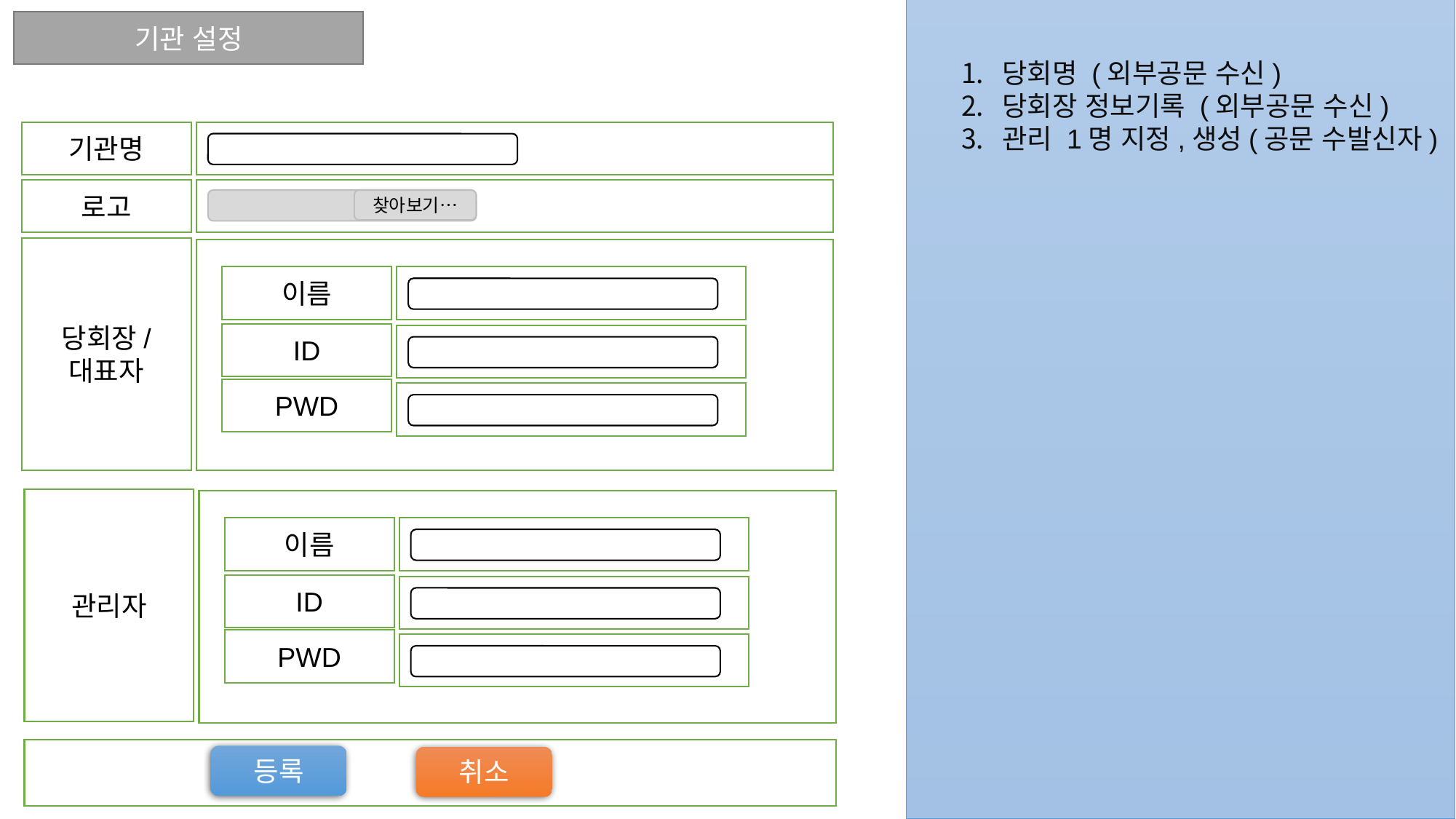

기관 설정
당회명 (외부공문 수신)
당회장 정보기록 (외부공문 수신)
관리 1명 지정,생성(공문 수발신자)
기관명

로고

찾아보기…
당회장/
대표자

이름

ID

PWD

관리자

이름

ID

PWD

등록
취소